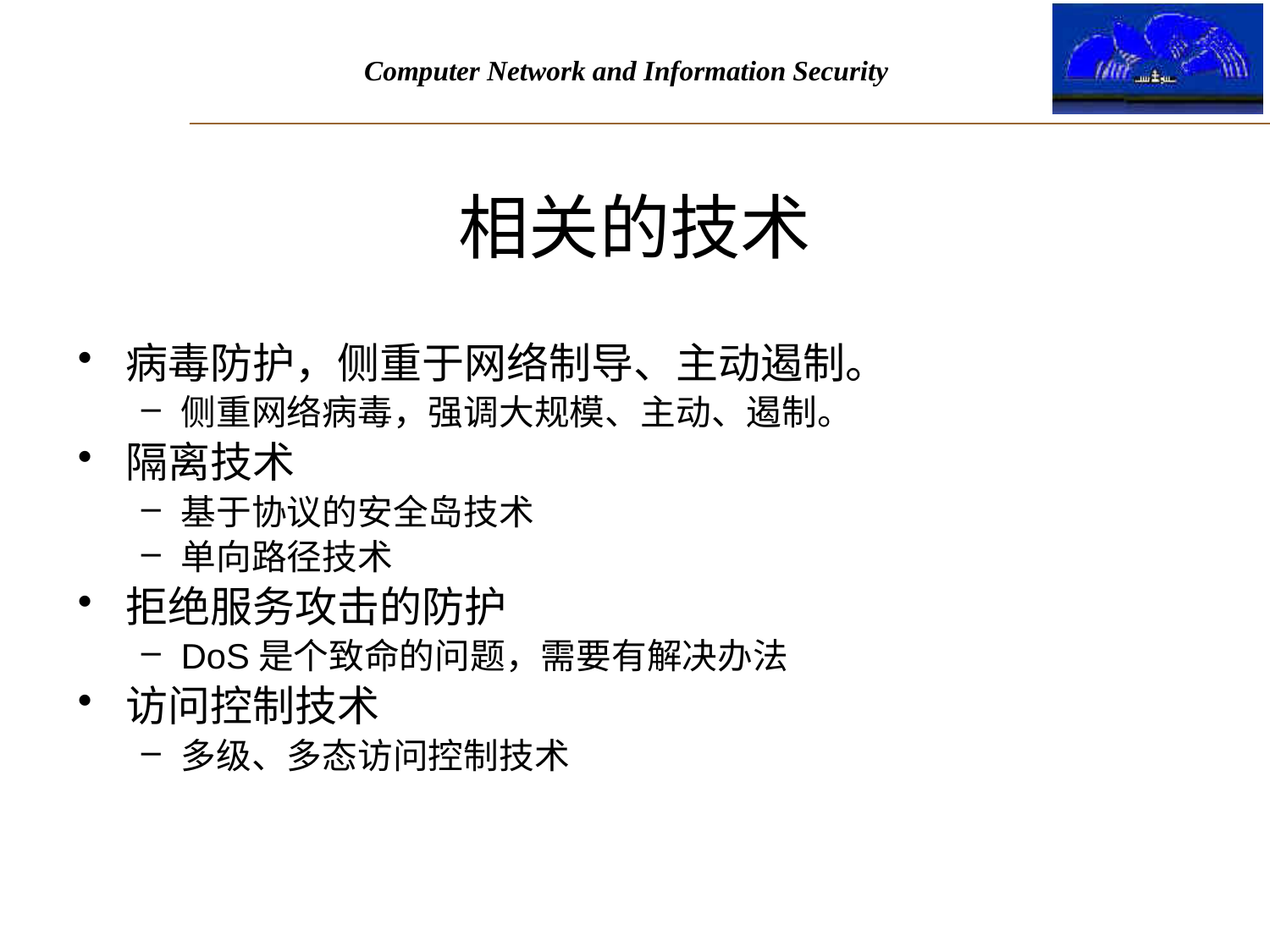

# 相关的技术
病毒防护，侧重于网络制导、主动遏制。
侧重网络病毒，强调大规模、主动、遏制。
隔离技术
基于协议的安全岛技术
单向路径技术
拒绝服务攻击的防护
DoS是个致命的问题，需要有解决办法
访问控制技术
多级、多态访问控制技术